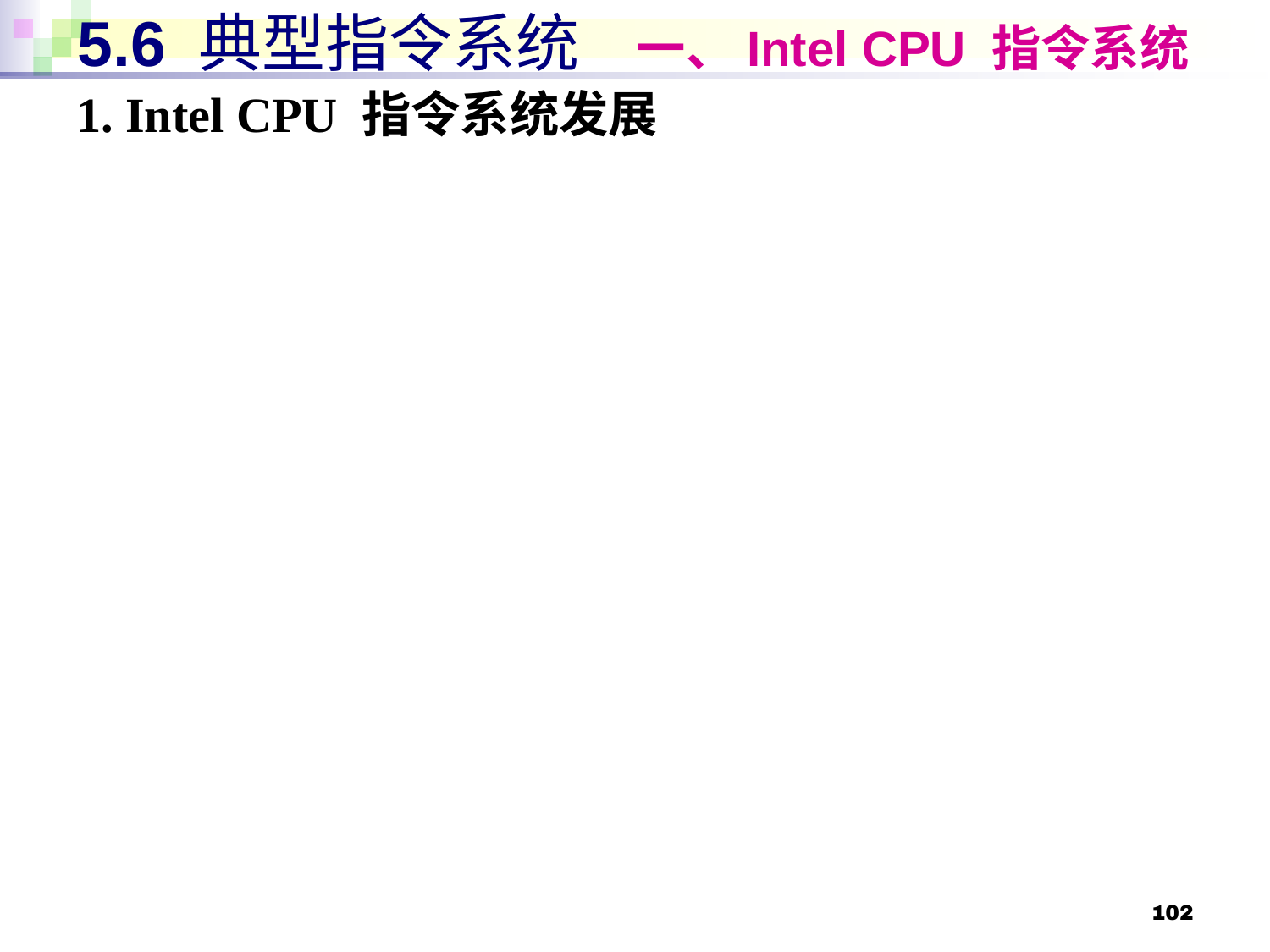

# 5.6 典型指令系统    一、Intel CPU 指令系统
1. Intel CPU 指令系统发展
102